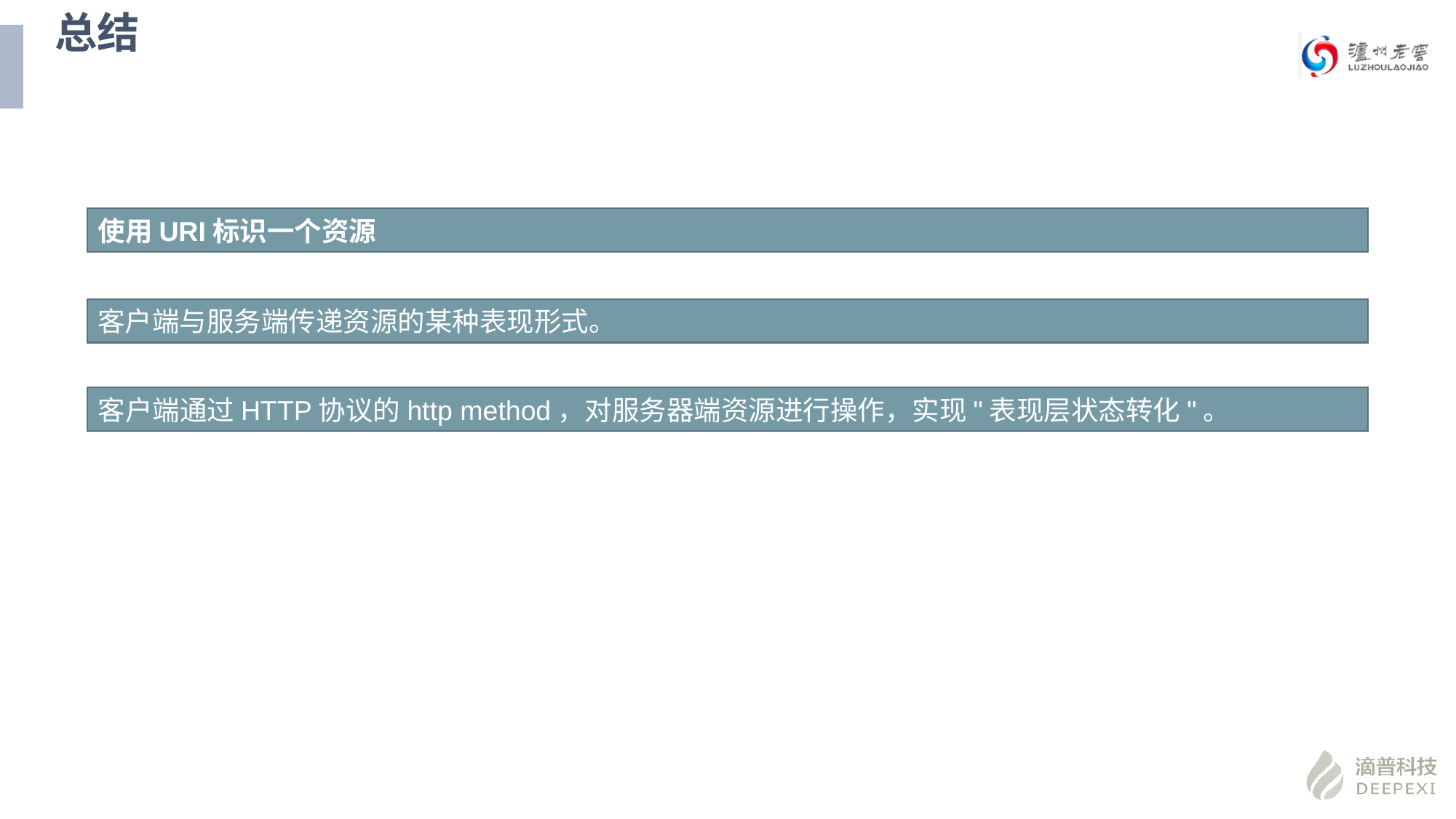

# 总结
使用URI标识一个资源
客户端与服务端传递资源的某种表现形式。
客户端通过HTTP协议的http method，对服务器端资源进行操作，实现"表现层状态转化"。